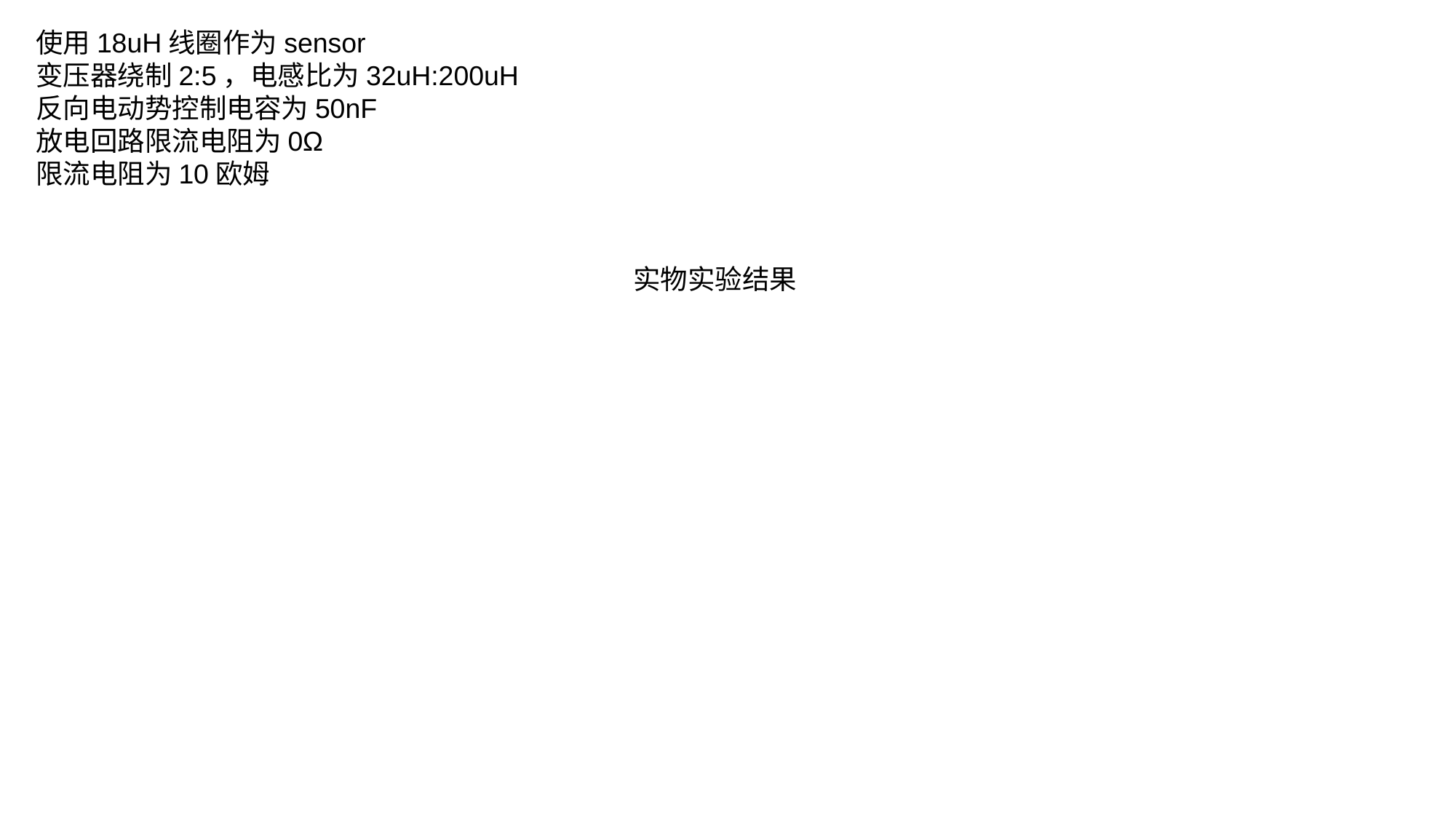

使用18uH线圈作为sensor
变压器绕制2:5，电感比为32uH:200uH
反向电动势控制电容为50nF
放电回路限流电阻为0Ω
限流电阻为10欧姆
实物实验结果